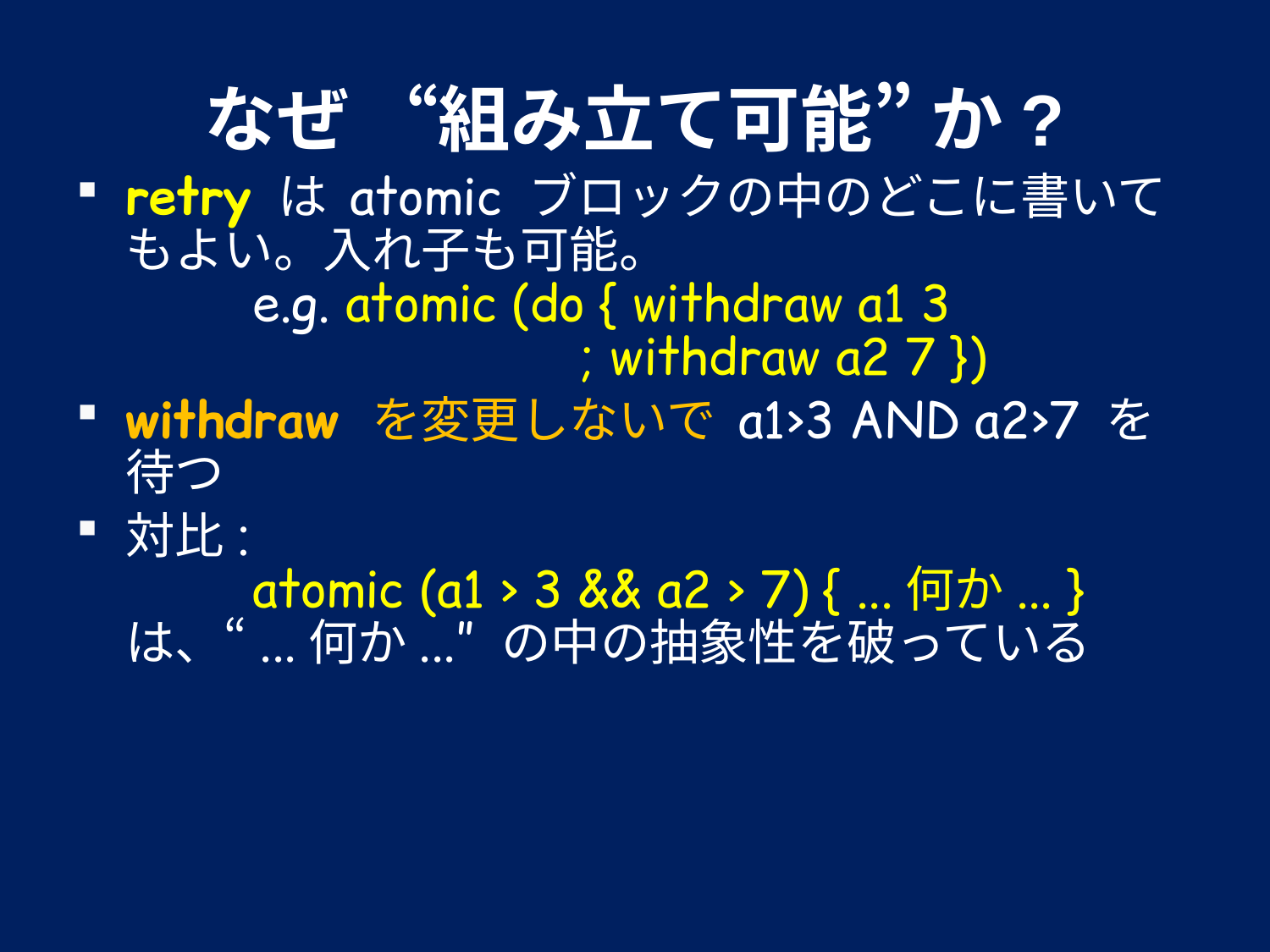

# なぜ “組み立て可能” か?
retry は atomic ブロックの中のどこに書いてもよい。入れ子も可能。
	e.g. atomic (do { withdraw a1 3
			     ; withdraw a2 7 })
withdraw を変更しないで a1>3 AND a2>7 を待つ
対比:
	atomic (a1 > 3 && a2 > 7) { ...何か... }
は、“...何か...” の中の抽象性を破っている